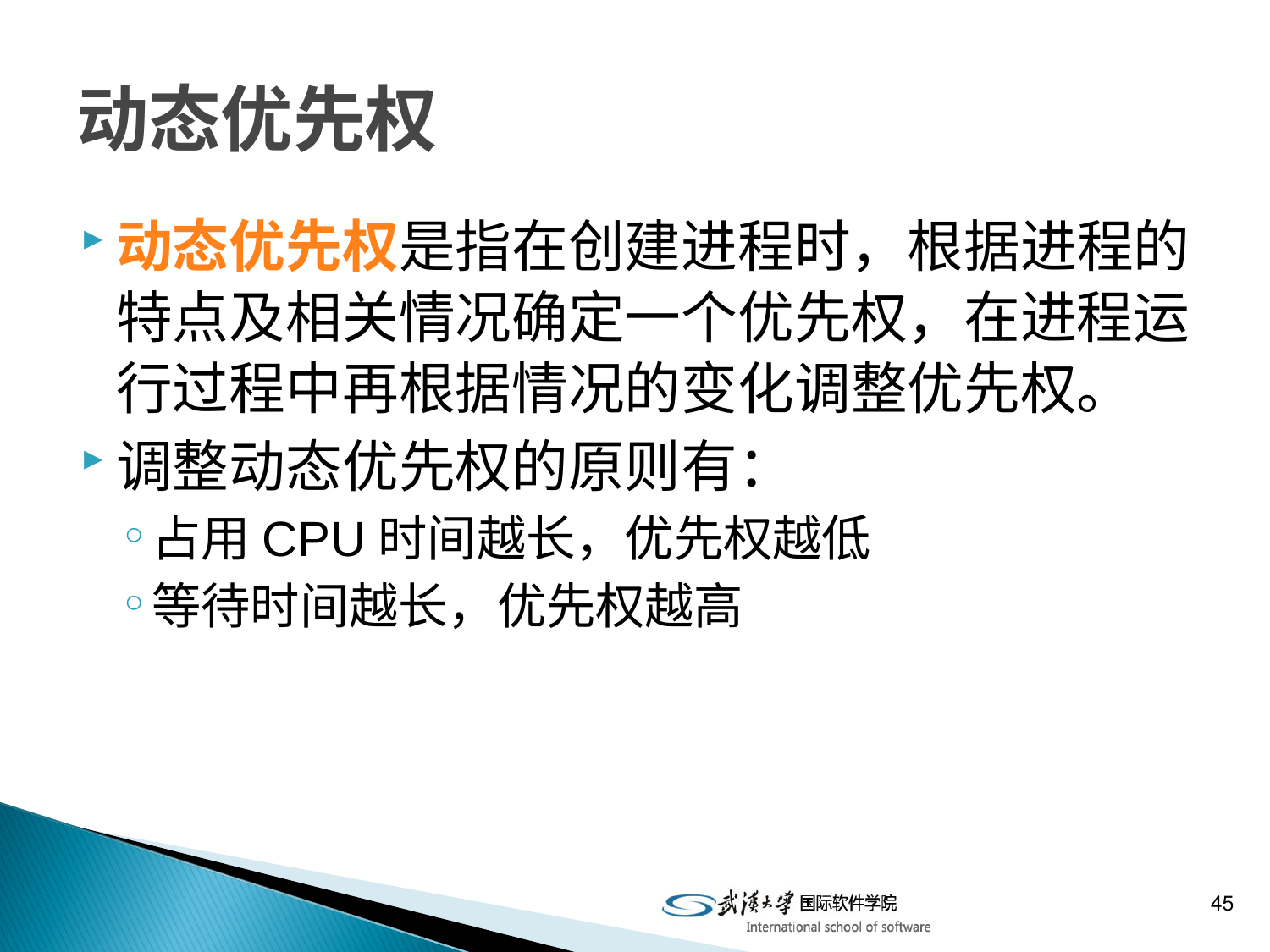

# 动态优先权
动态优先权是指在创建进程时，根据进程的特点及相关情况确定一个优先权，在进程运行过程中再根据情况的变化调整优先权。
调整动态优先权的原则有：
占用CPU时间越长，优先权越低
等待时间越长，优先权越高